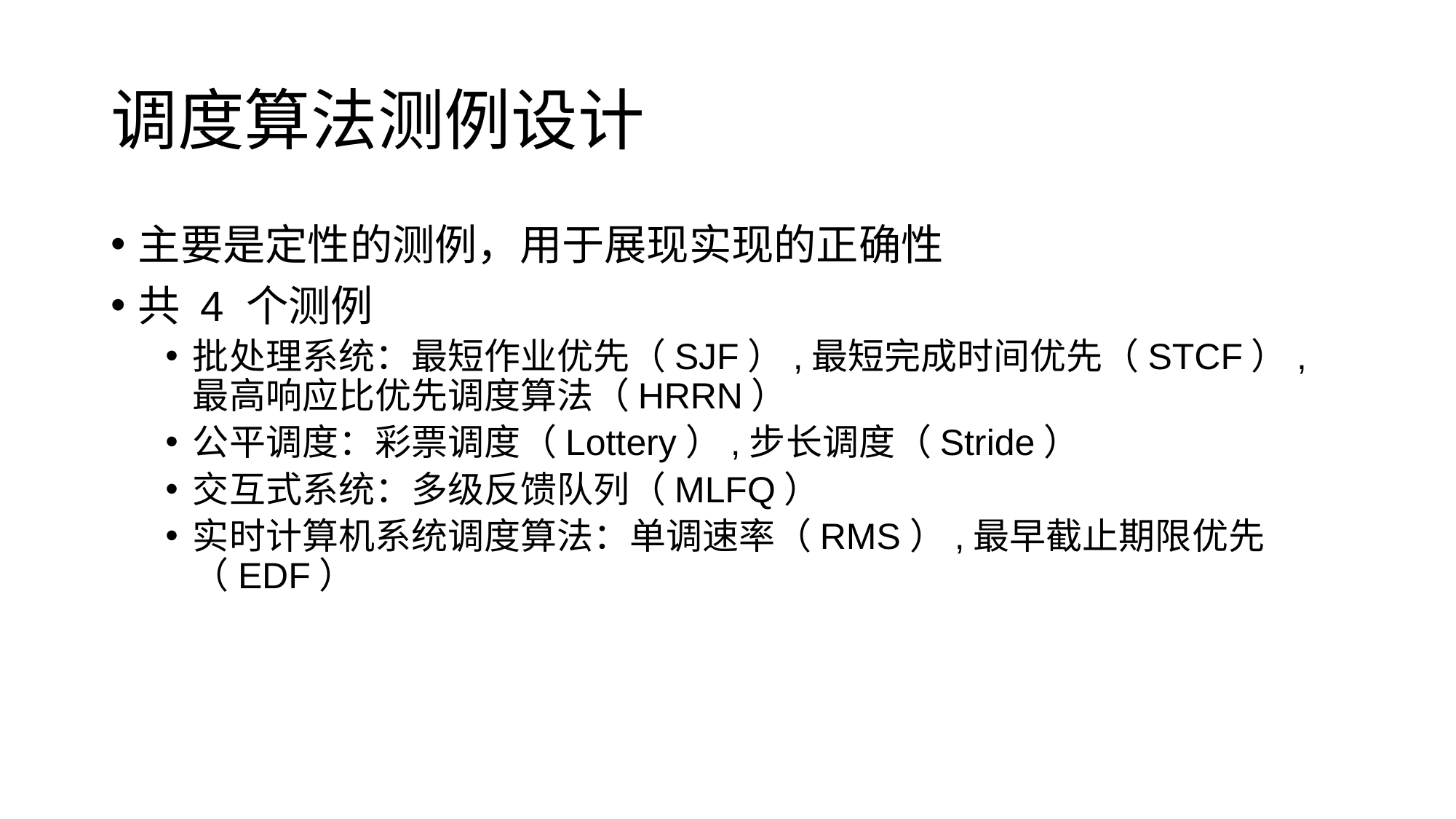

# 调度算法测例设计
主要是定性的测例，用于展现实现的正确性
共 4 个测例
批处理系统：最短作业优先（SJF）,最短完成时间优先（STCF）,最高响应比优先调度算法（HRRN）
公平调度：彩票调度（Lottery）,步长调度（Stride）
交互式系统：多级反馈队列（MLFQ）
实时计算机系统调度算法：单调速率（RMS）,最早截止期限优先（EDF）